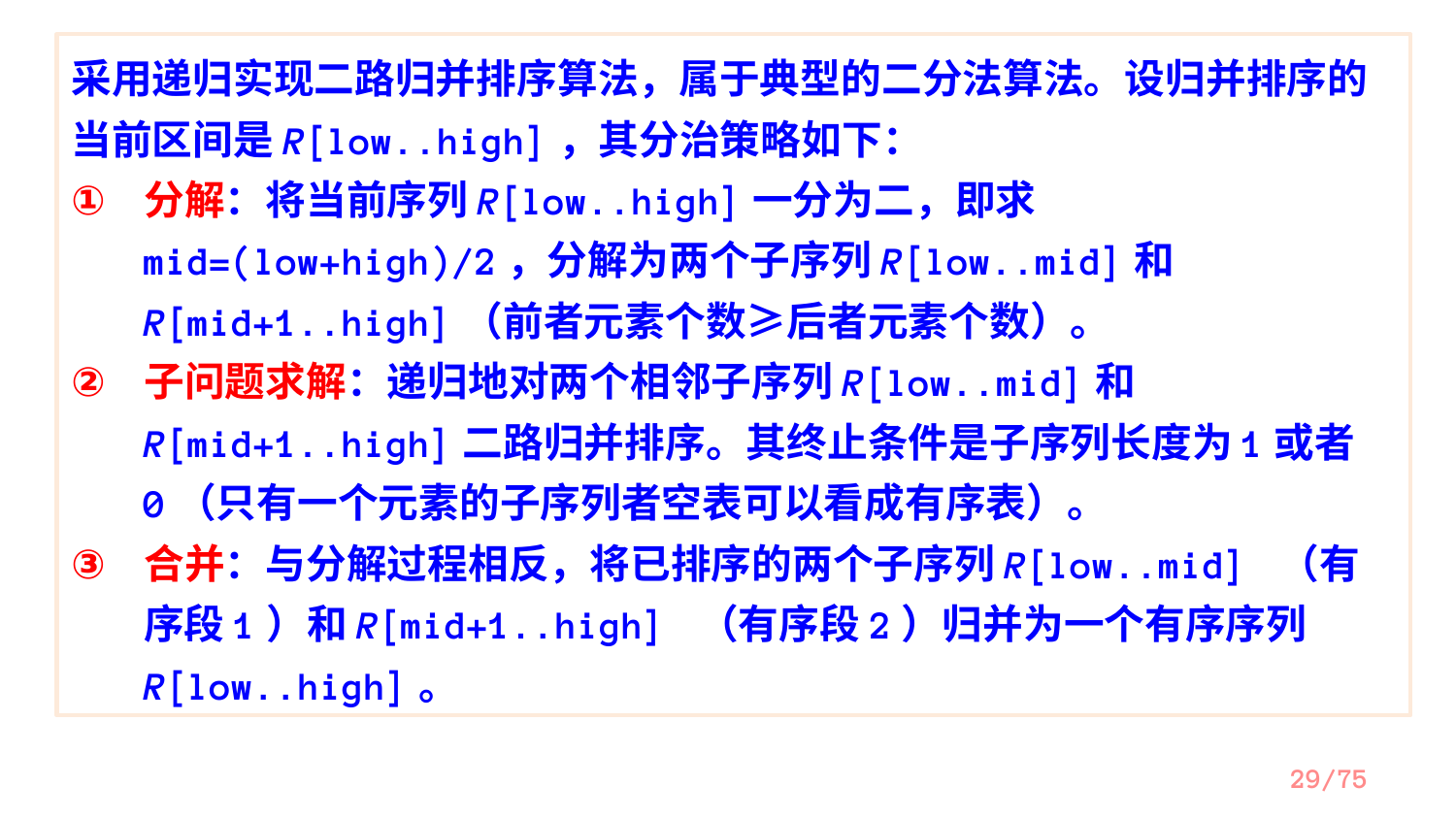

采用递归实现二路归并排序算法，属于典型的二分法算法。设归并排序的当前区间是R[low..high]，其分治策略如下：
分解：将当前序列R[low..high]一分为二，即求mid=(low+high)/2，分解为两个子序列R[low..mid]和R[mid+1..high]（前者元素个数≥后者元素个数）。
子问题求解：递归地对两个相邻子序列R[low..mid]和R[mid+1..high]二路归并排序。其终止条件是子序列长度为1或者0（只有一个元素的子序列者空表可以看成有序表）。
合并：与分解过程相反，将已排序的两个子序列R[low..mid] （有序段1）和R[mid+1..high] （有序段2）归并为一个有序序列R[low..high]。
29/75